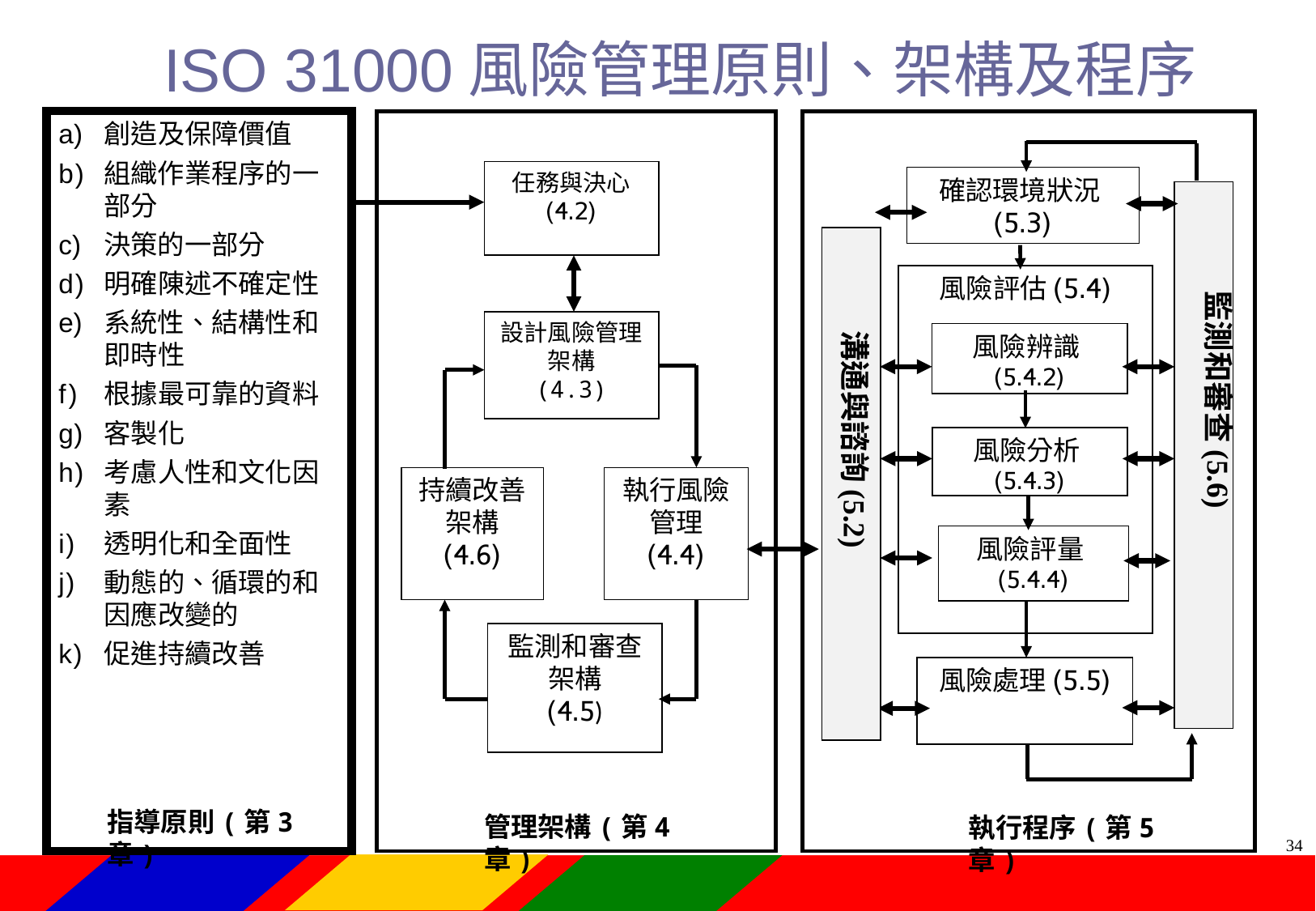

ISO 31000風險管理原則、架構及程序
創造及保障價值
組織作業程序的一部分
決策的一部分
明確陳述不確定性
系統性、結構性和即時性
根據最可靠的資料
客製化
考慮人性和文化因素
透明化和全面性
動態的、循環的和因應改變的
促進持續改善

任務與決心
(4.2)
確認環境狀況(5.3)

      監測和審查(5.6)

風險評估(5.4)

      溝通與諮詢(5.2)
設計風險管理架構
(4.3)

風險辨識(5.4.2)
風險分析(5.4.3)
持續改善架構
(4.6)
執行風險管理
(4.4)
風險評量(5.4.4)
監測和審查架構
(4.5)
風險處理(5.5)
指導原則(第3章)
管理架構(第4章)
執行程序(第5章)
34